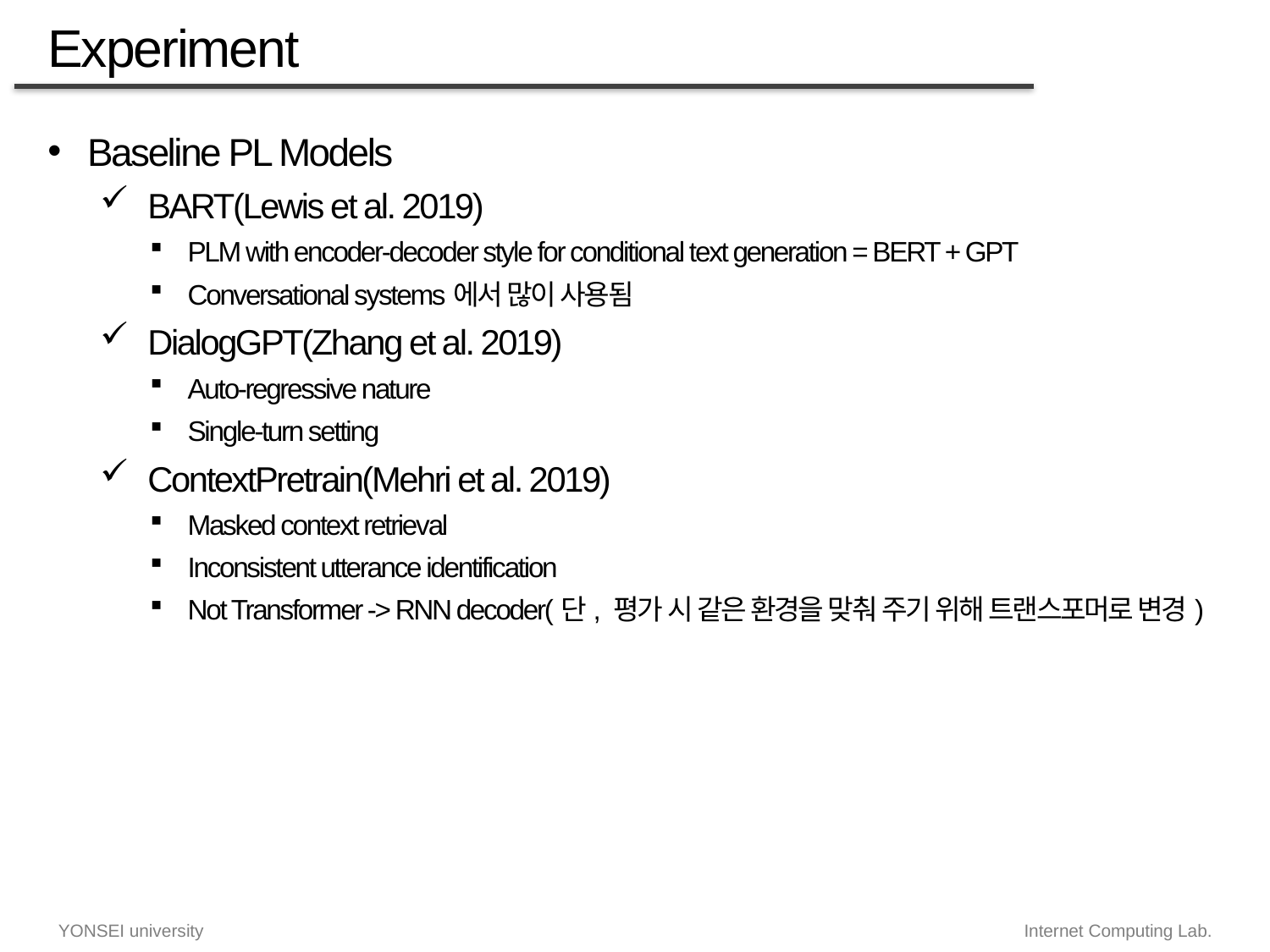

# Experiment
Baseline PL Models
BART(Lewis et al. 2019)
PLM with encoder-decoder style for conditional text generation = BERT + GPT
Conversational systems에서 많이 사용됨
DialogGPT(Zhang et al. 2019)
Auto-regressive nature
Single-turn setting
ContextPretrain(Mehri et al. 2019)
Masked context retrieval
Inconsistent utterance identification
Not Transformer -> RNN decoder(단, 평가 시 같은 환경을 맞춰 주기 위해 트랜스포머로 변경)